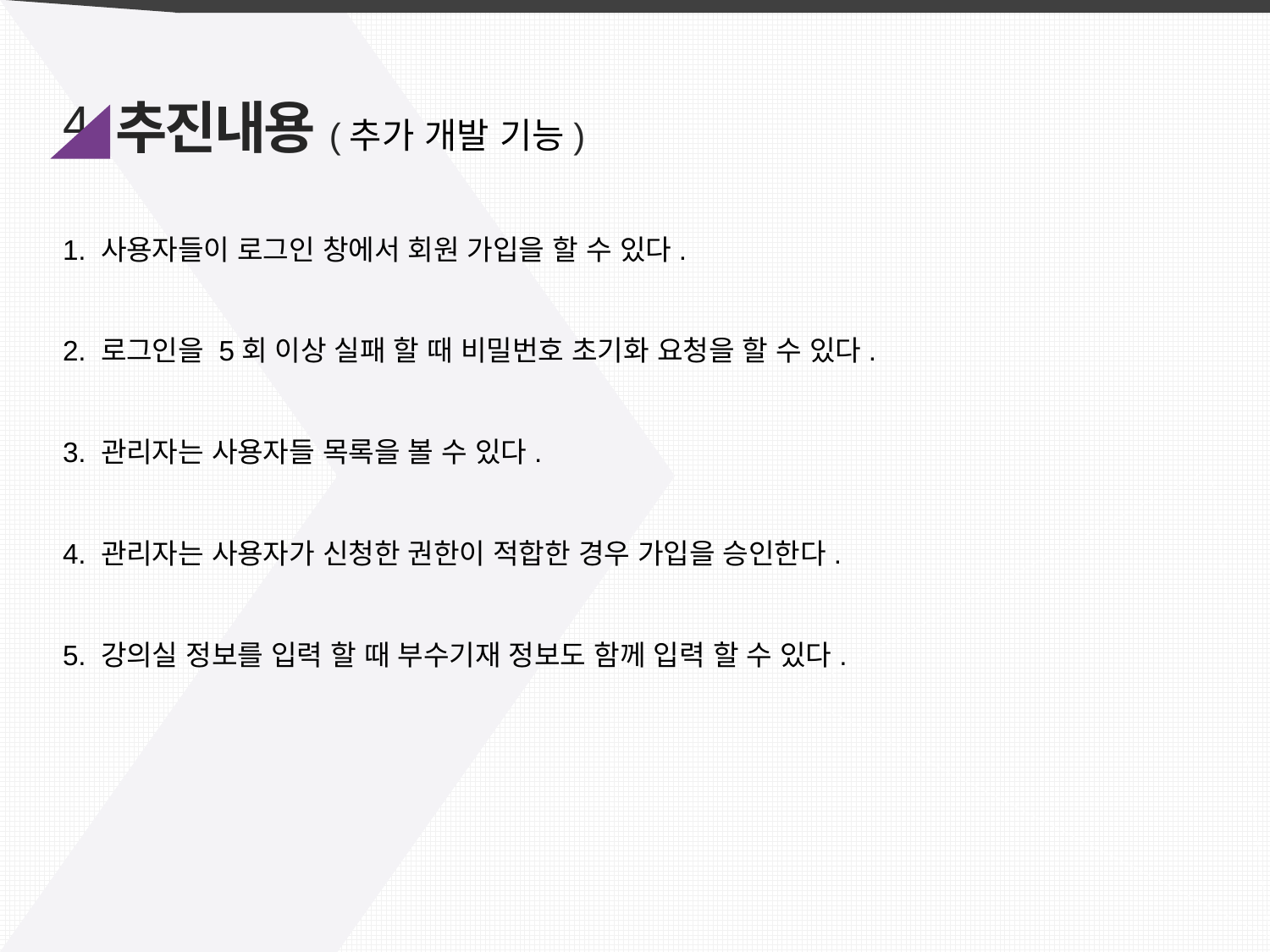

4
추진내용(추가 개발 기능)

1. 사용자들이 로그인 창에서 회원 가입을 할 수 있다.

2. 로그인을 5회 이상 실패 할 때 비밀번호 초기화 요청을 할 수 있다.

3. 관리자는 사용자들 목록을 볼 수 있다.

4. 관리자는 사용자가 신청한 권한이 적합한 경우 가입을 승인한다.

5. 강의실 정보를 입력 할 때 부수기재 정보도 함께 입력 할 수 있다.